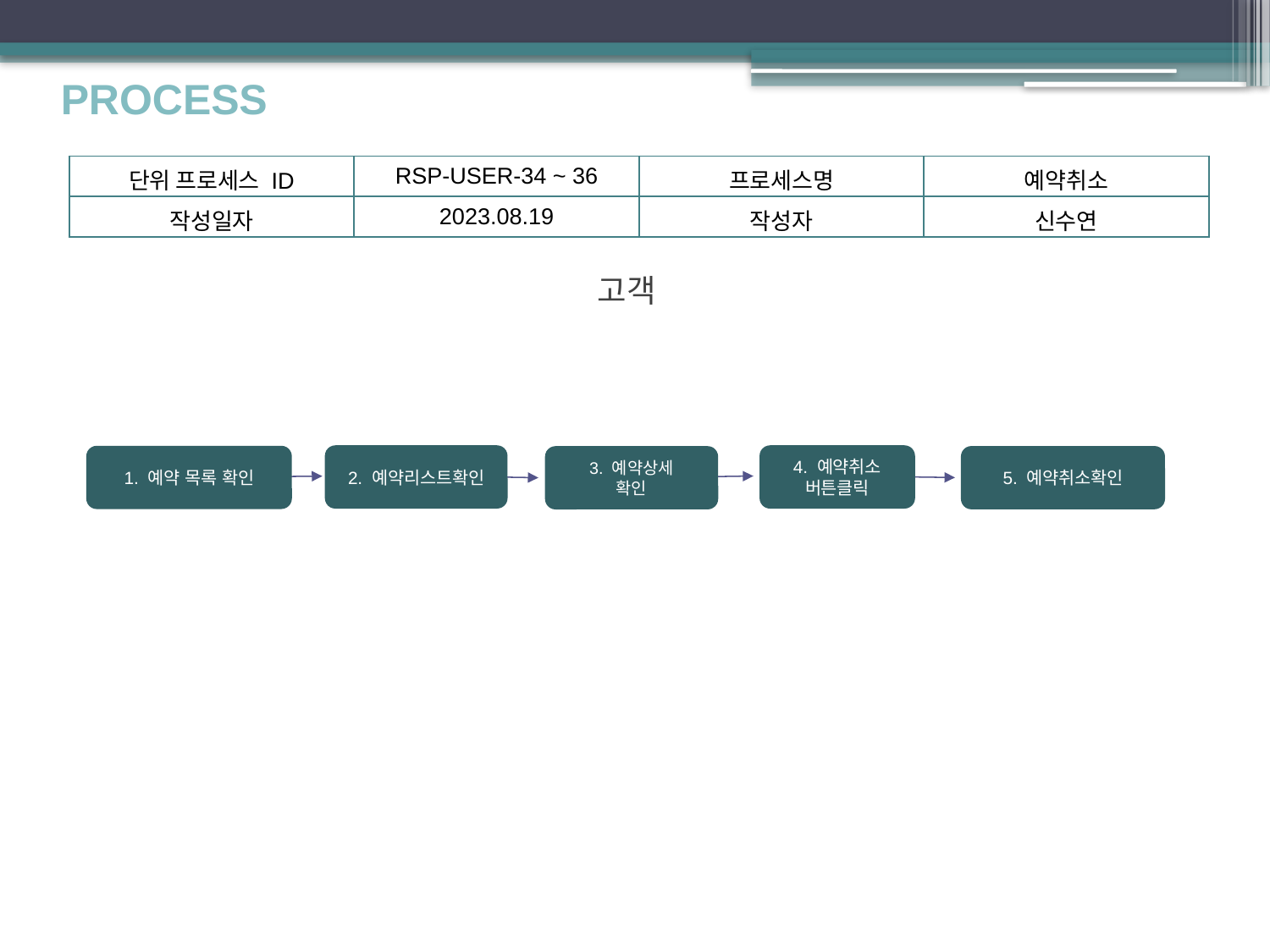

PROCESS
| 단위 프로세스 ID | RSP-USER-34 ~ 36 | 프로세스명 | 예약취소 |
| --- | --- | --- | --- |
| 작성일자 | 2023.08.19 | 작성자 | 신수연 |
고객
2. 예약리스트확인
4. 예약취소
버튼클릭
1. 예약 목록 확인
5. 예약취소확인
3. 예약상세
확인